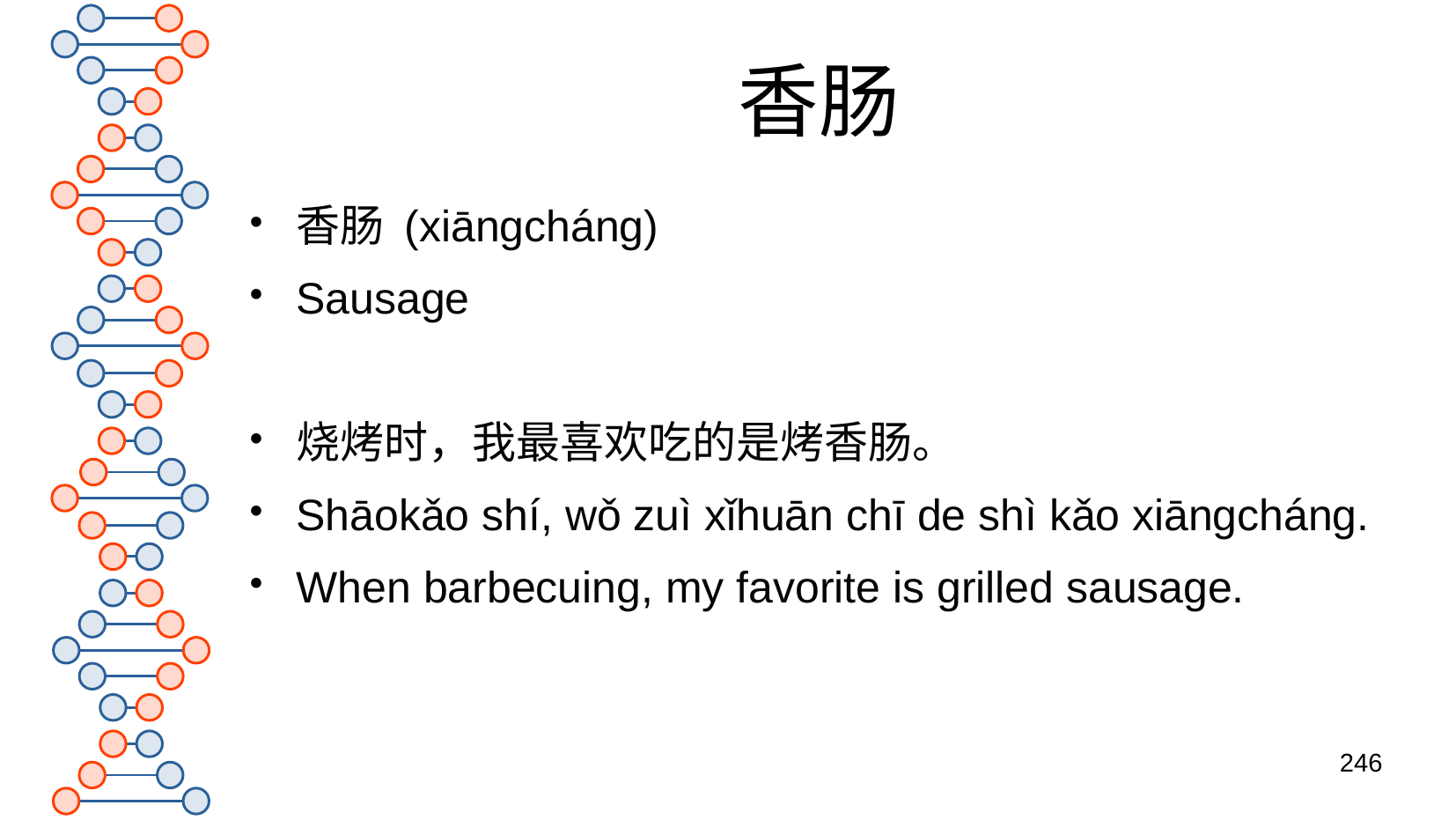

# 香肠
香肠 (xiāngcháng)
Sausage

烧烤时，我最喜欢吃的是烤香肠。
Shāokǎo shí, wǒ zuì xǐhuān chī de shì kǎo xiāngcháng.
When barbecuing, my favorite is grilled sausage.

246